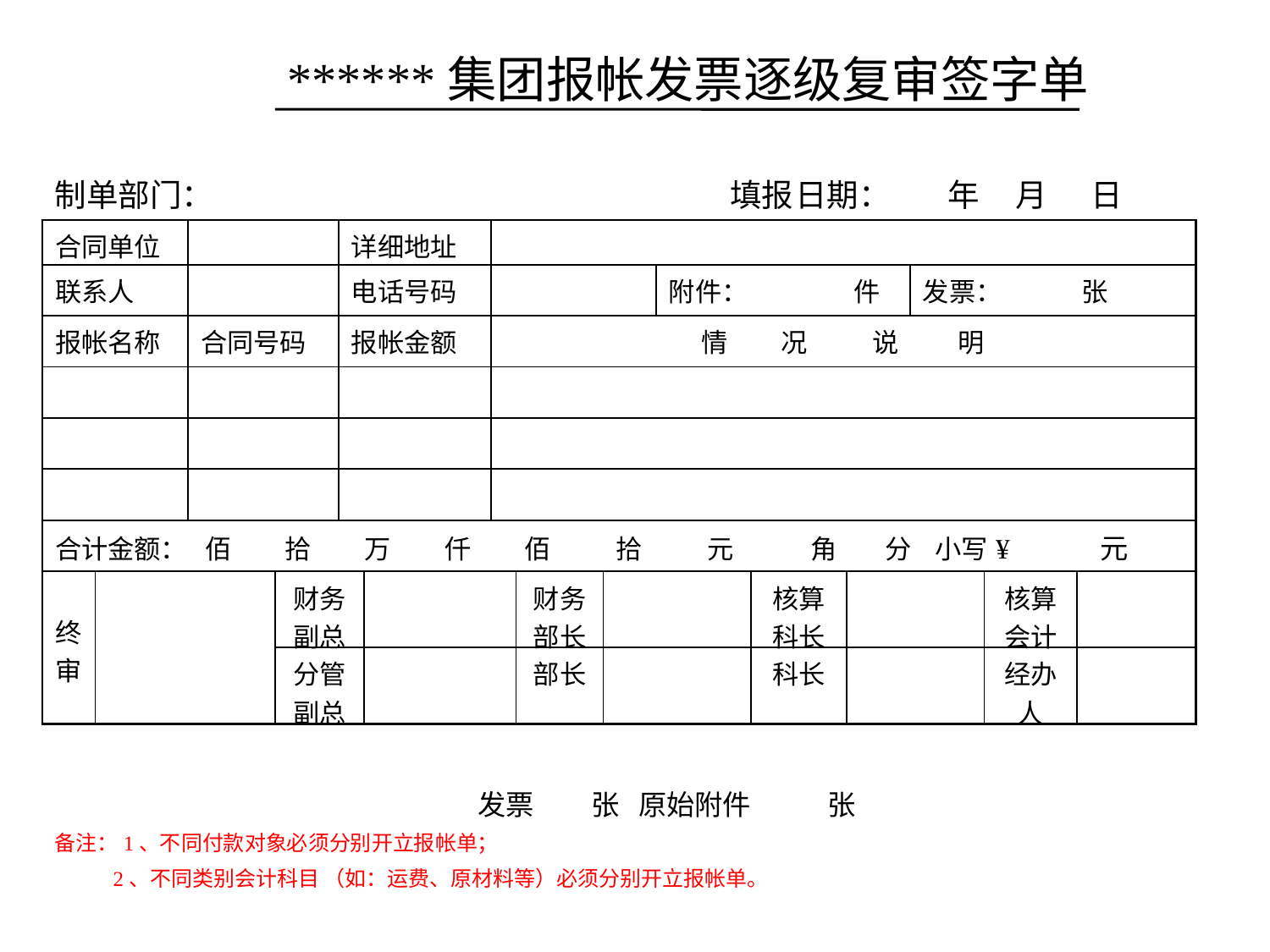

******集团报帐发票逐级复审签字单

制单部门：                                                                        填报日期：        年     月      日
| 合同单位 |  |  |  | 详细地址 |  |  |  |  |  |  |  |  |  |  |
| --- | --- | --- | --- | --- | --- | --- | --- | --- | --- | --- | --- | --- | --- | --- |
| 联系人 |  |  |  | 电话号码 |  |  |  |  | 附件：　　　　件 |  |  | 发票：　　　张 |  |  |
| 报帐名称 |  | 合同号码 |  | 报帐金额 |  | 情 况 说 明 |  |  |  |  |  |  |  |  |
|  |  |  |  |  |  |  |  |  |  |  |  |  |  |  |
|  |  |  |  |  |  |  |  |  |  |  |  |  |  |  |
|  |  |  |  |  |  |  |  |  |  |  |  |  |  |  |
| 合计金额： 佰 拾 万 仟 佰 拾 元 角 分 小写¥ 元 |  |  |  |  |  |  |  |  |  |  |  |  |  |  |
| 终审 |  |  | 财务副总 |  |  |  | 财务部长 |  |  | 核算科长 |  |  | 核算会计 |  |
|  |  |  | 分管副总 |  |  |  | 部长 |  |  | 科长 |  |  | 经办人 |  |
发票         张   原始附件            张
备注：1、不同付款对象必须分别开立报帐单；
           2、不同类别会计科目 （如：运费、原材料等）必须分别开立报帐单。
156